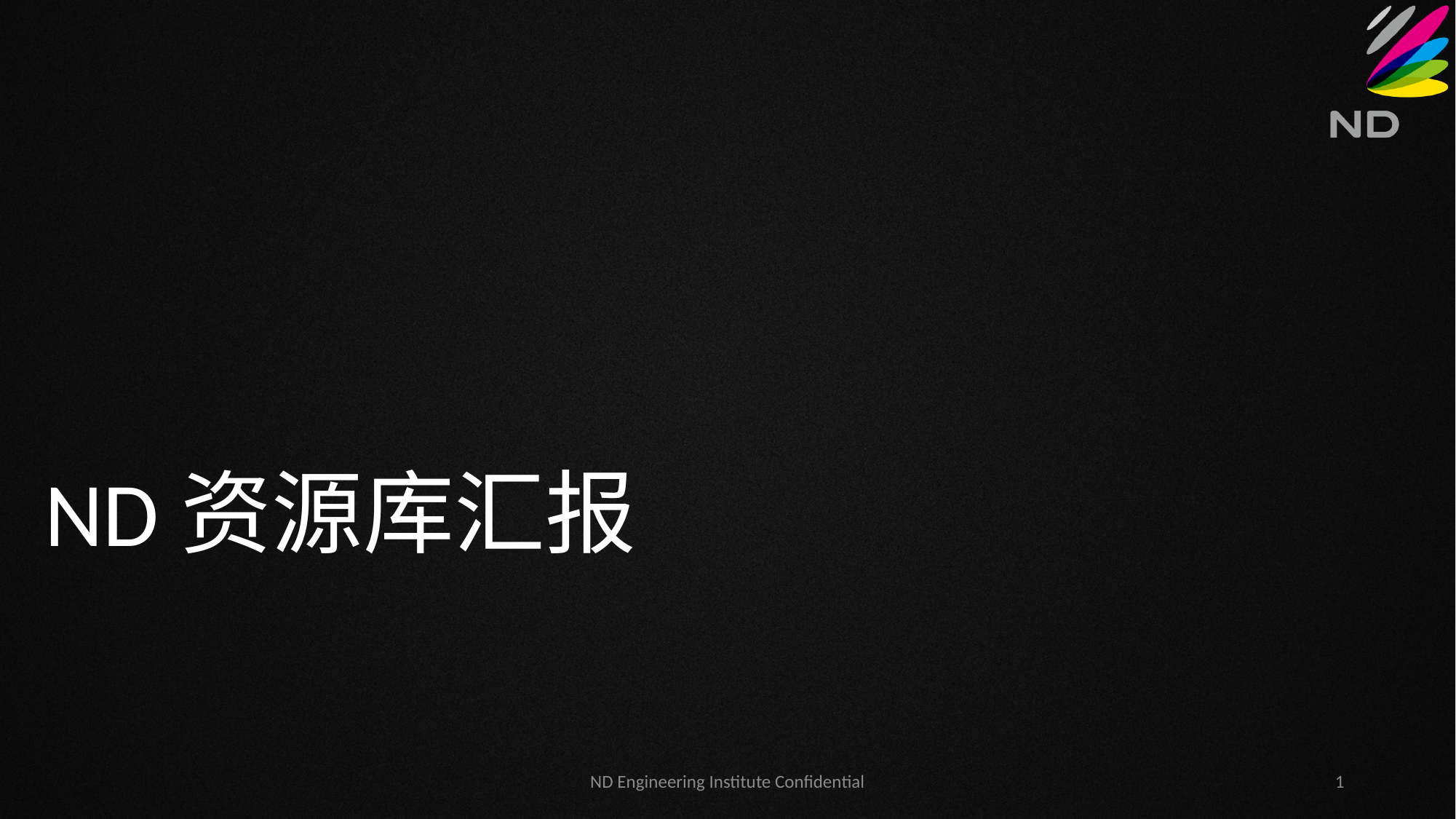

# ND资源库汇报
ND Engineering Institute Confidential
1